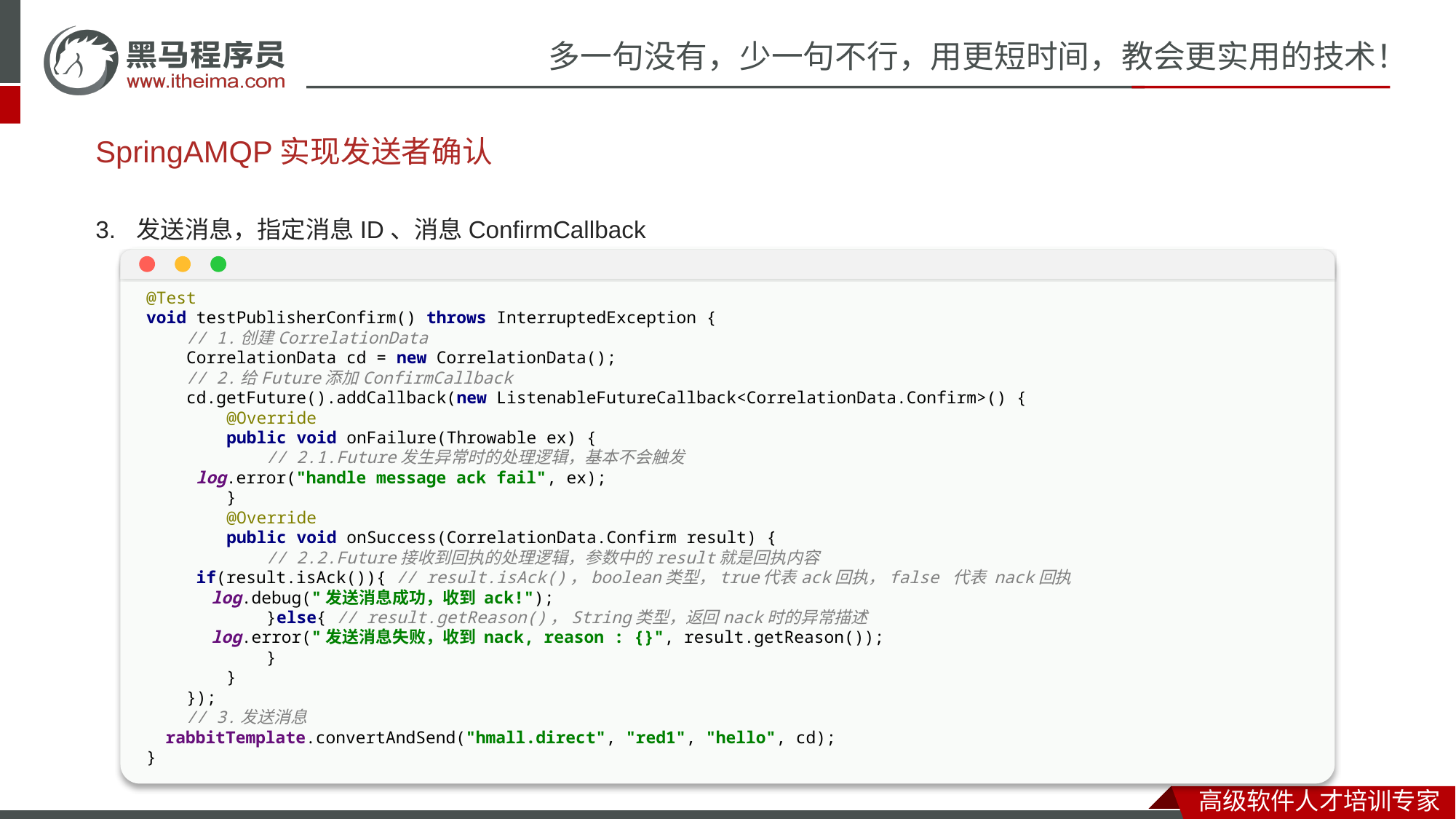

# SpringAMQP实现发送者确认
发送消息，指定消息ID、消息ConfirmCallback

@Test
void testPublisherConfirm() throws InterruptedException {
    // 1.创建CorrelationData
    CorrelationData cd = new CorrelationData();
    // 2.给Future添加ConfirmCallback
    cd.getFuture().addCallback(new ListenableFutureCallback<CorrelationData.Confirm>() {
        @Override
        public void onFailure(Throwable ex) {
            // 2.1.Future发生异常时的处理逻辑，基本不会触发
            log.error("handle message ack fail", ex);
        }
        @Override
        public void onSuccess(CorrelationData.Confirm result) {
            // 2.2.Future接收到回执的处理逻辑，参数中的result就是回执内容
            if(result.isAck()){ // result.isAck()，boolean类型，true代表ack回执，false 代表 nack回执
                log.debug("发送消息成功，收到 ack!");
            }else{ // result.getReason()，String类型，返回nack时的异常描述
                log.error("发送消息失败，收到 nack, reason : {}", result.getReason());
            }
        }
    });
    // 3.发送消息
    rabbitTemplate.convertAndSend("hmall.direct", "red1", "hello", cd);
}